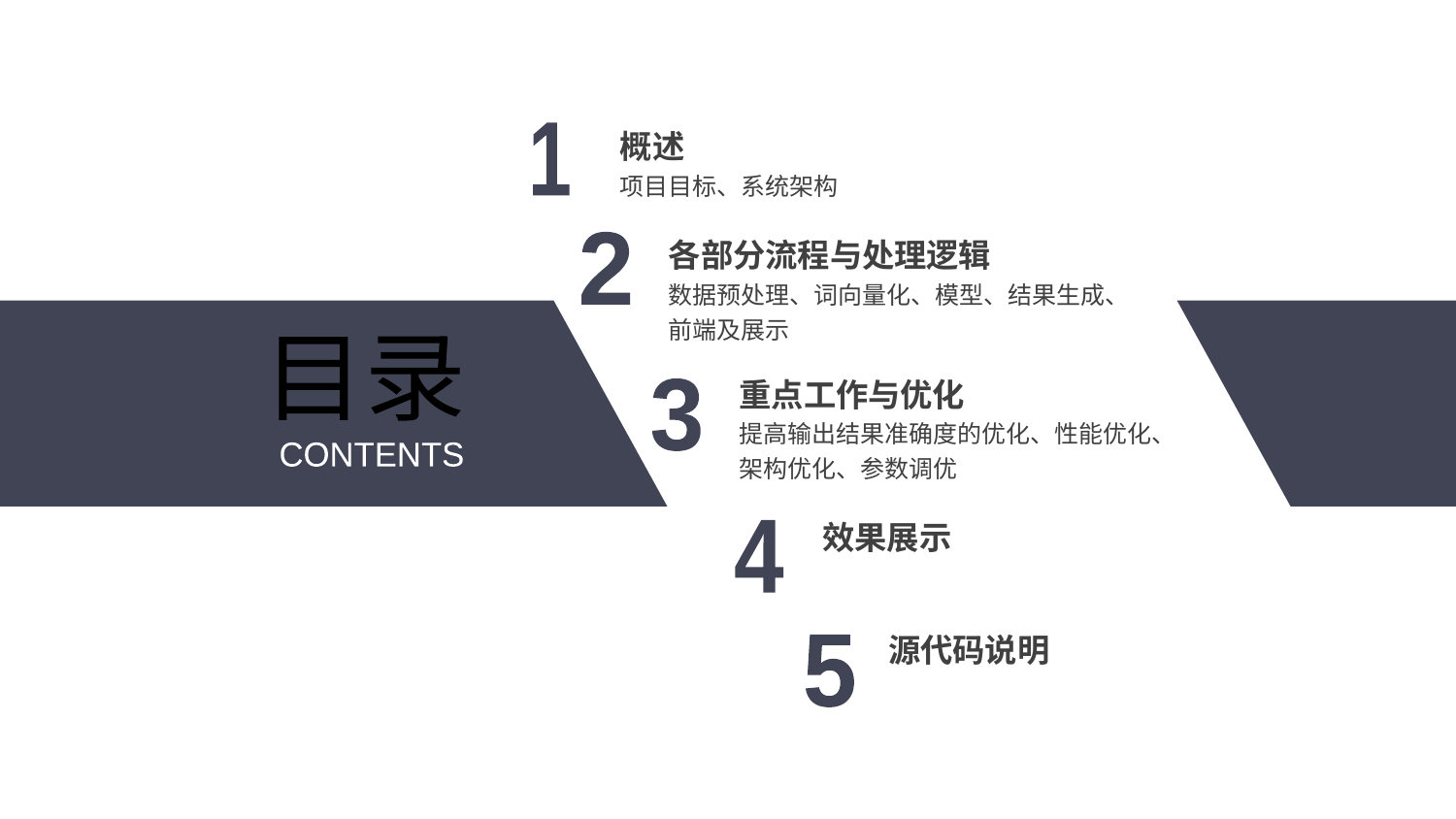

概述
项目目标、系统架构
1
各部分流程与处理逻辑
数据预处理、词向量化、模型、结果生成、前端及展示
2

目录
重点工作与优化
提高输出结果准确度的优化、性能优化、架构优化、参数调优
3
CONTENTS
效果展示
4
源代码说明
5